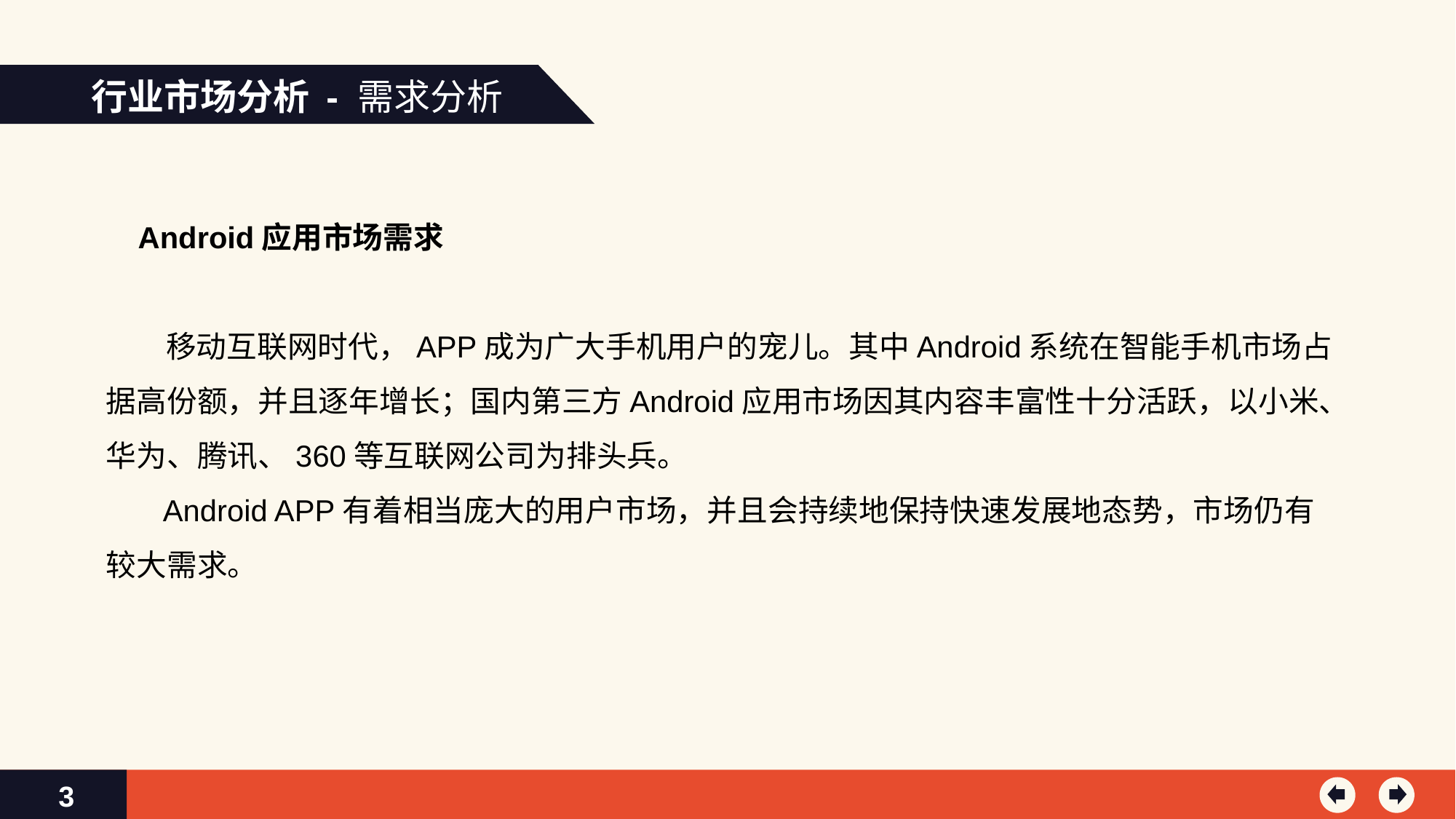

行业市场分析 - 需求分析
Android应用市场需求

   移动互联网时代，APP成为广大手机用户的宠儿。其中Android系统在智能手机市场占据高份额，并且逐年增长；国内第三方Android应用市场因其内容丰富性十分活跃，以小米、华为、腾讯、360等互联网公司为排头兵。
   Android APP有着相当庞大的用户市场，并且会持续地保持快速发展地态势，市场仍有较大需求。
3